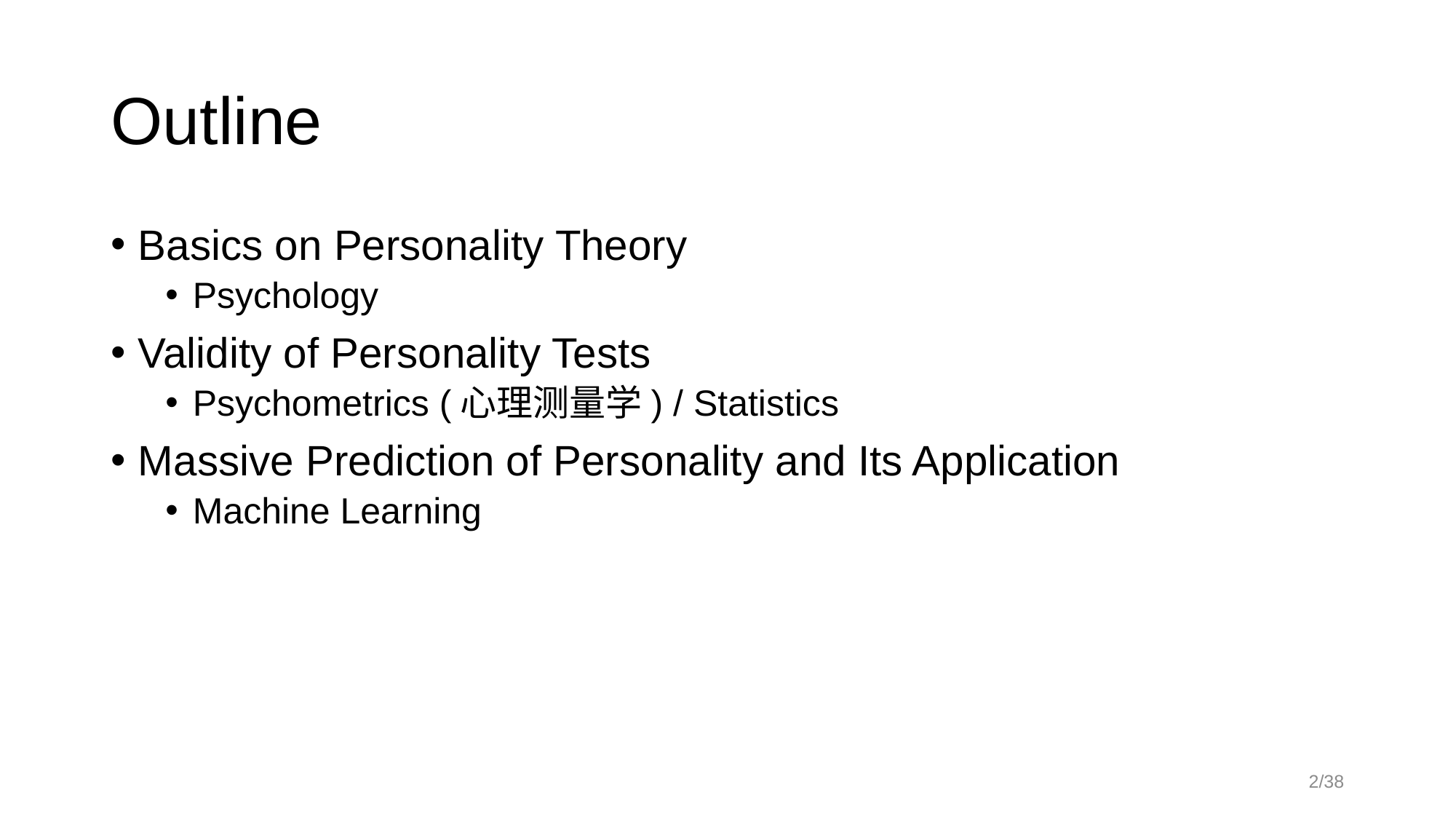

# Outline
Basics on Personality Theory
Psychology
Validity of Personality Tests
Psychometrics (心理测量学) / Statistics
Massive Prediction of Personality and Its Application
Machine Learning
2/38